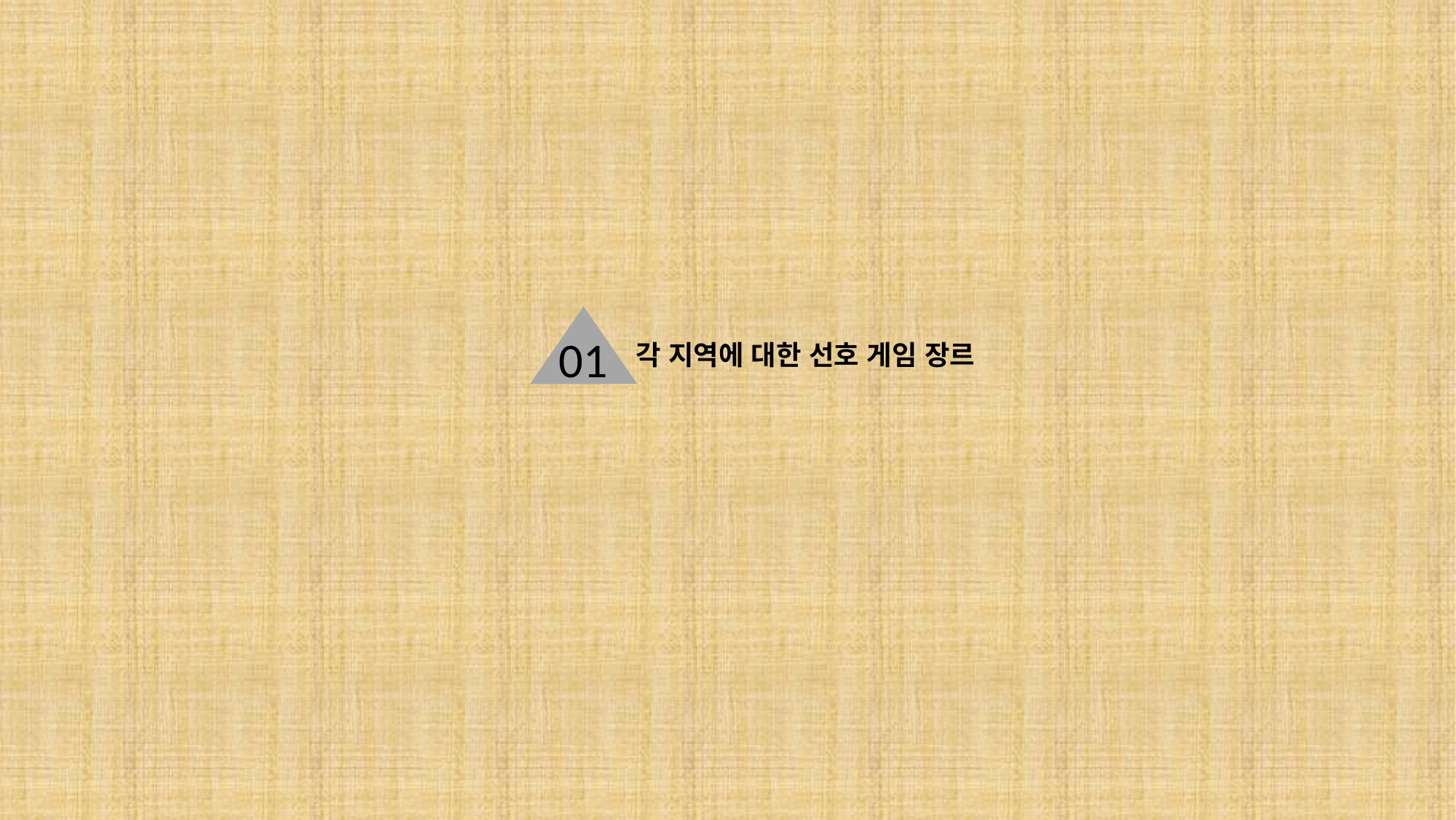

01
각 지역에 대한 선호 게임 장르